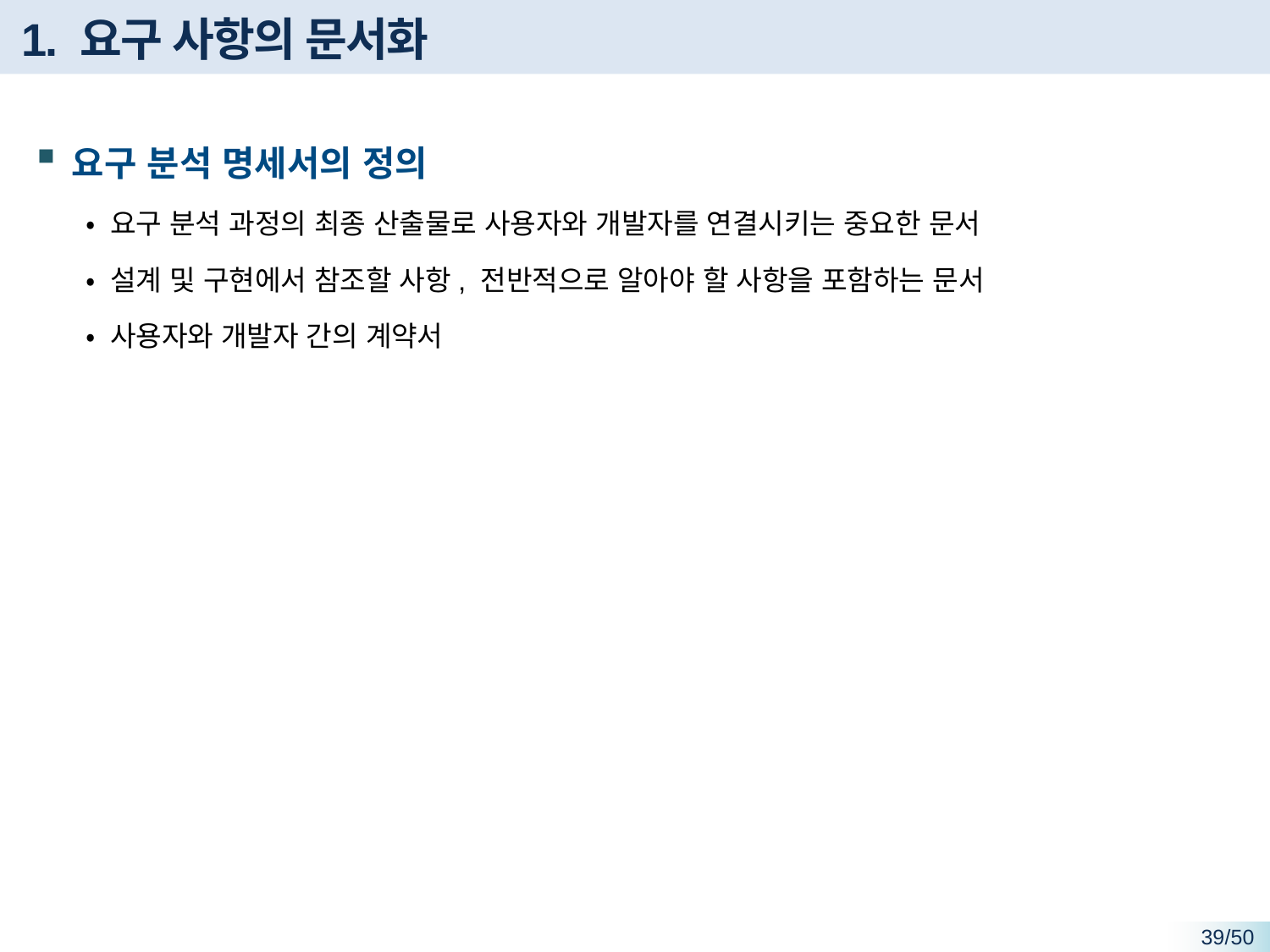

# 1. 요구 사항의 문서화
요구 분석 명세서의 정의
• 요구 분석 과정의 최종 산출물로 사용자와 개발자를 연결시키는 중요한 문서
• 설계 및 구현에서 참조할 사항, 전반적으로 알아야 할 사항을 포함하는 문서
• 사용자와 개발자 간의 계약서